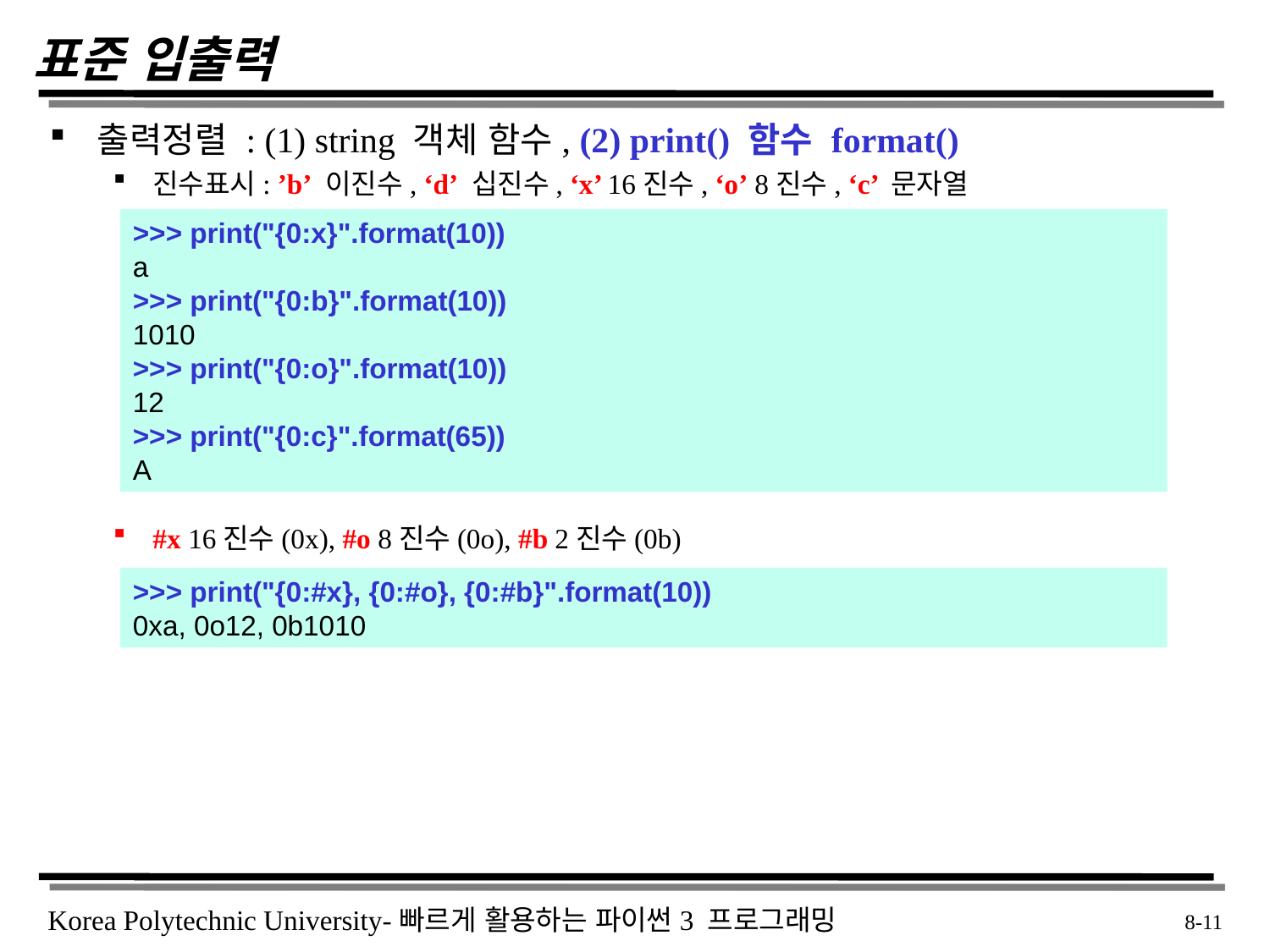

# 표준 입출력
출력정렬 : (1) string 객체 함수, (2) print() 함수 format()
진수표시: ’b’ 이진수, ‘d’ 십진수, ‘x’ 16진수, ‘o’ 8진수, ‘c’ 문자열

#x 16진수(0x), #o 8진수(0o), #b 2진수(0b)

>>> print("{0:x}".format(10))
a
>>> print("{0:b}".format(10))
1010
>>> print("{0:o}".format(10))
12
>>> print("{0:c}".format(65))
A
>>> print("{0:#x}, {0:#o}, {0:#b}".format(10))
0xa, 0o12, 0b1010
 8-11